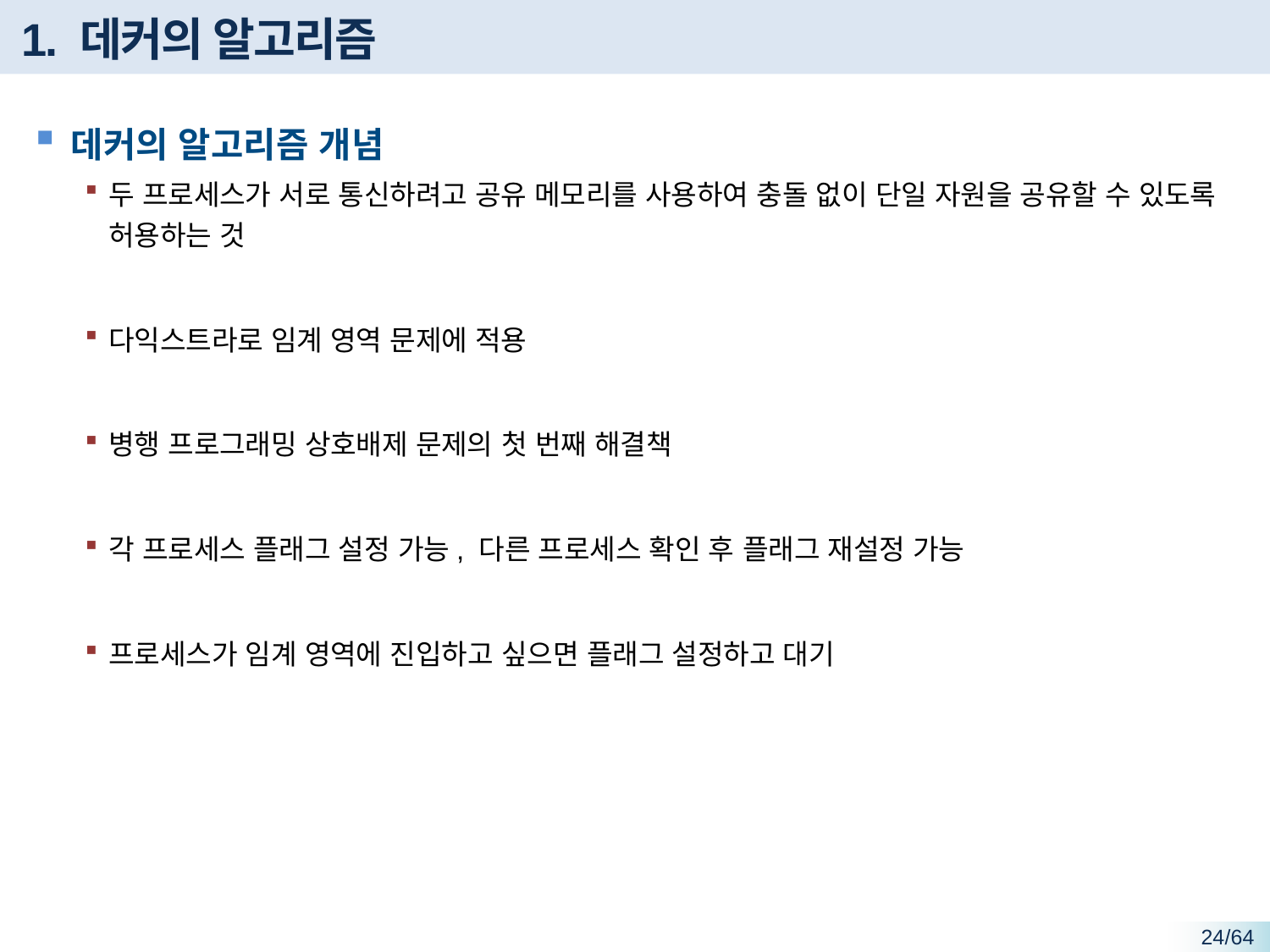

# 1. 데커의 알고리즘
데커의 알고리즘 개념
두 프로세스가 서로 통신하려고 공유 메모리를 사용하여 충돌 없이 단일 자원을 공유할 수 있도록 허용하는 것

다익스트라로 임계 영역 문제에 적용

병행 프로그래밍 상호배제 문제의 첫 번째 해결책

각 프로세스 플래그 설정 가능, 다른 프로세스 확인 후 플래그 재설정 가능

프로세스가 임계 영역에 진입하고 싶으면 플래그 설정하고 대기